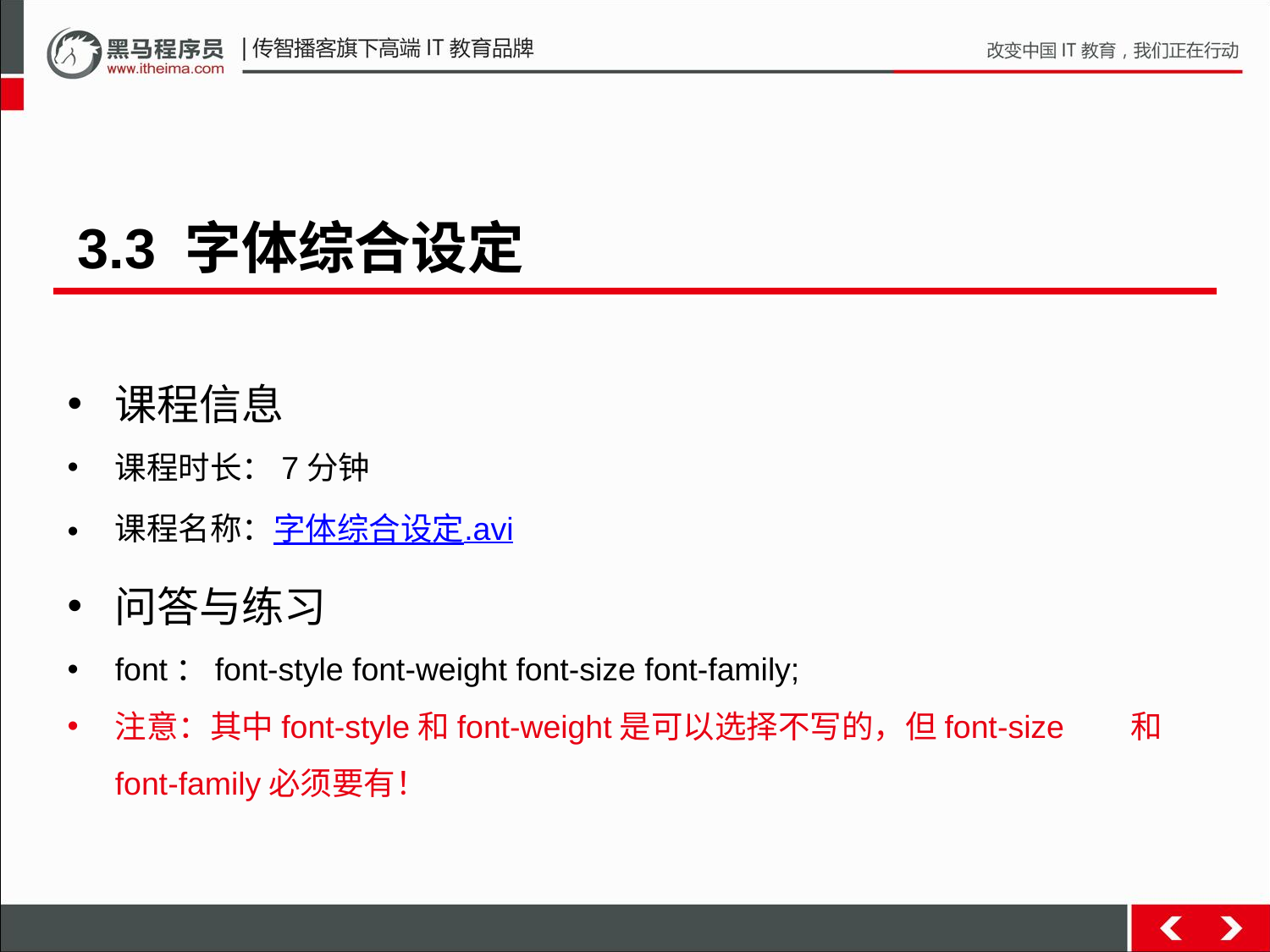

3.3 字体综合设定
课程信息
课程时长：7分钟
课程名称：字体综合设定.avi
问答与练习
font：font-style font-weight font-size font-family;
注意：其中font-style和font-weight是可以选择不写的，但font-size	和font-family必须要有！